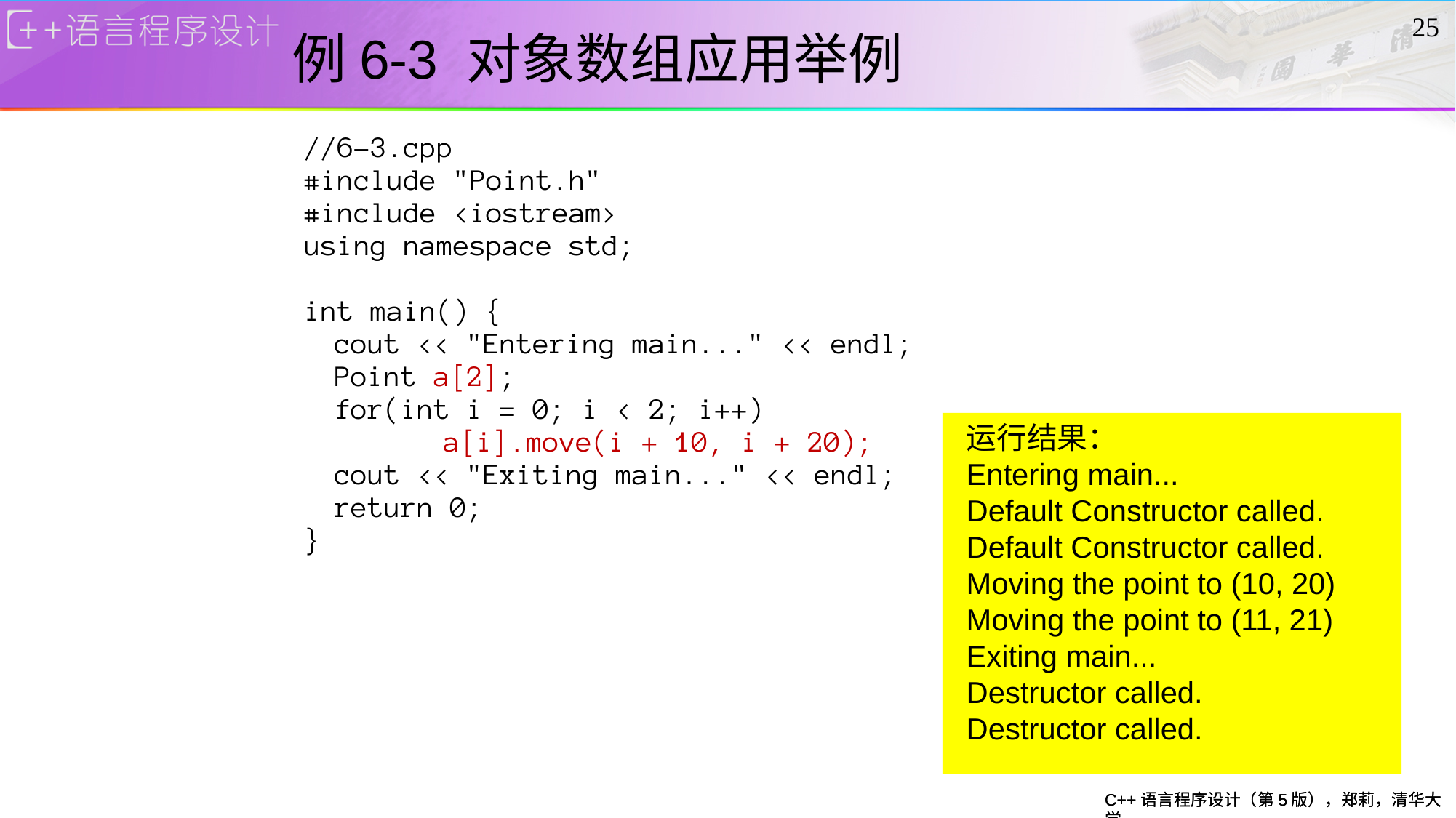

25
# 例6-3 对象数组应用举例
//6-3.cpp
#include "Point.h"
#include <iostream>
using namespace std;

int main() {
	cout << "Entering main..." << endl;
	Point a[2];
	for(int i = 0; i < 2; i++)
		a[i].move(i + 10, i + 20);
	cout << "Exiting main..." << endl;
	return 0;
}
运行结果：
Entering main...
Default Constructor called.
Default Constructor called.
Moving the point to (10, 20)
Moving the point to (11, 21)
Exiting main...
Destructor called.
Destructor called.